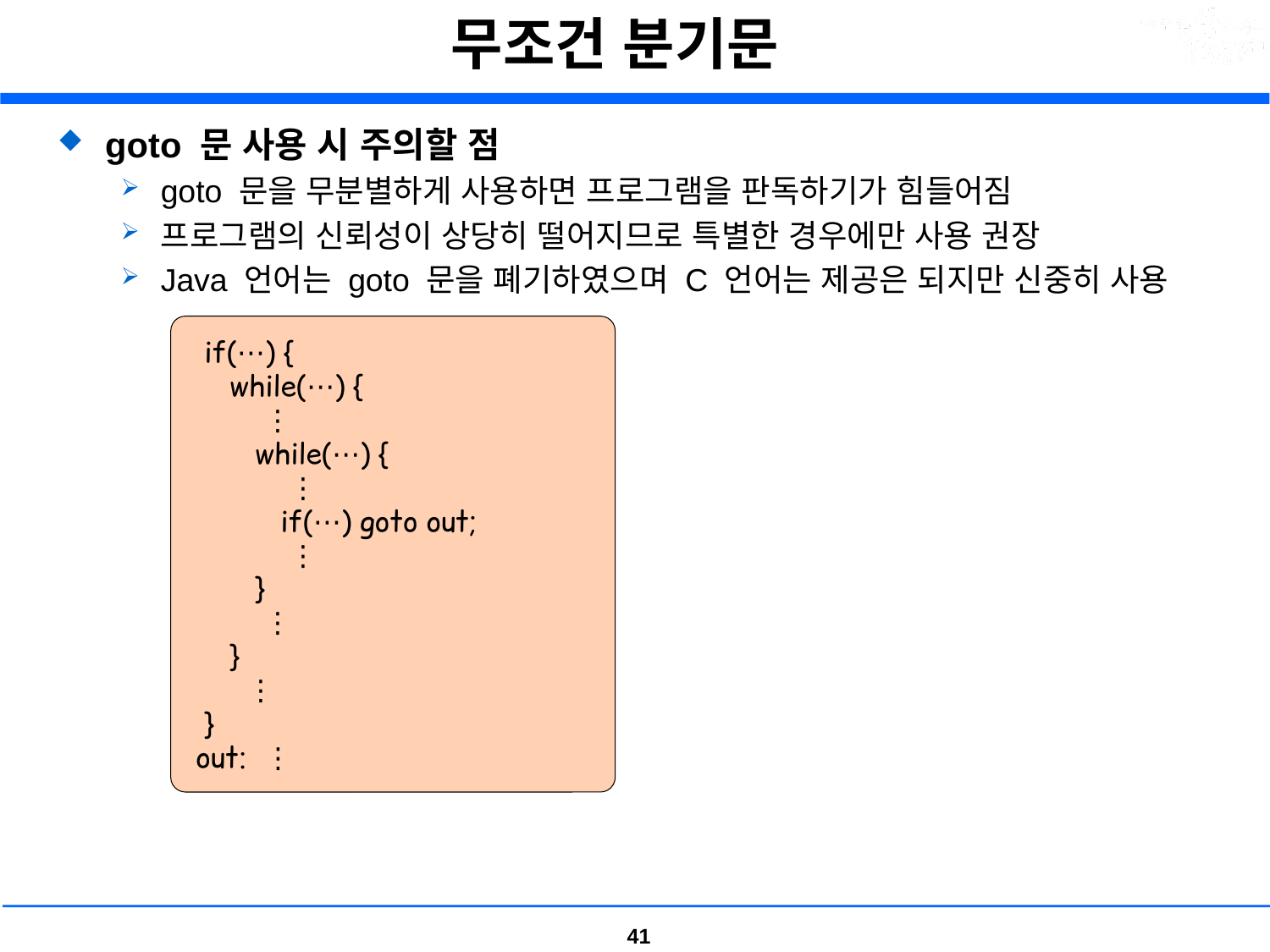

# 무조건 분기문
goto 문 사용 시 주의할 점
goto 문을 무분별하게 사용하면 프로그램을 판독하기가 힘들어짐
프로그램의 신뢰성이 상당히 떨어지므로 특별한 경우에만 사용 권장
Java 언어는 goto 문을 폐기하였으며 C 언어는 제공은 되지만 신중히 사용

  if(⋯) {
     while(⋯) {
         ⋮
        while(⋯) {
            ⋮
           if(⋯) goto out;
            ⋮
        }
         ⋮
     }
       ⋮
  }
 out:  ⋮